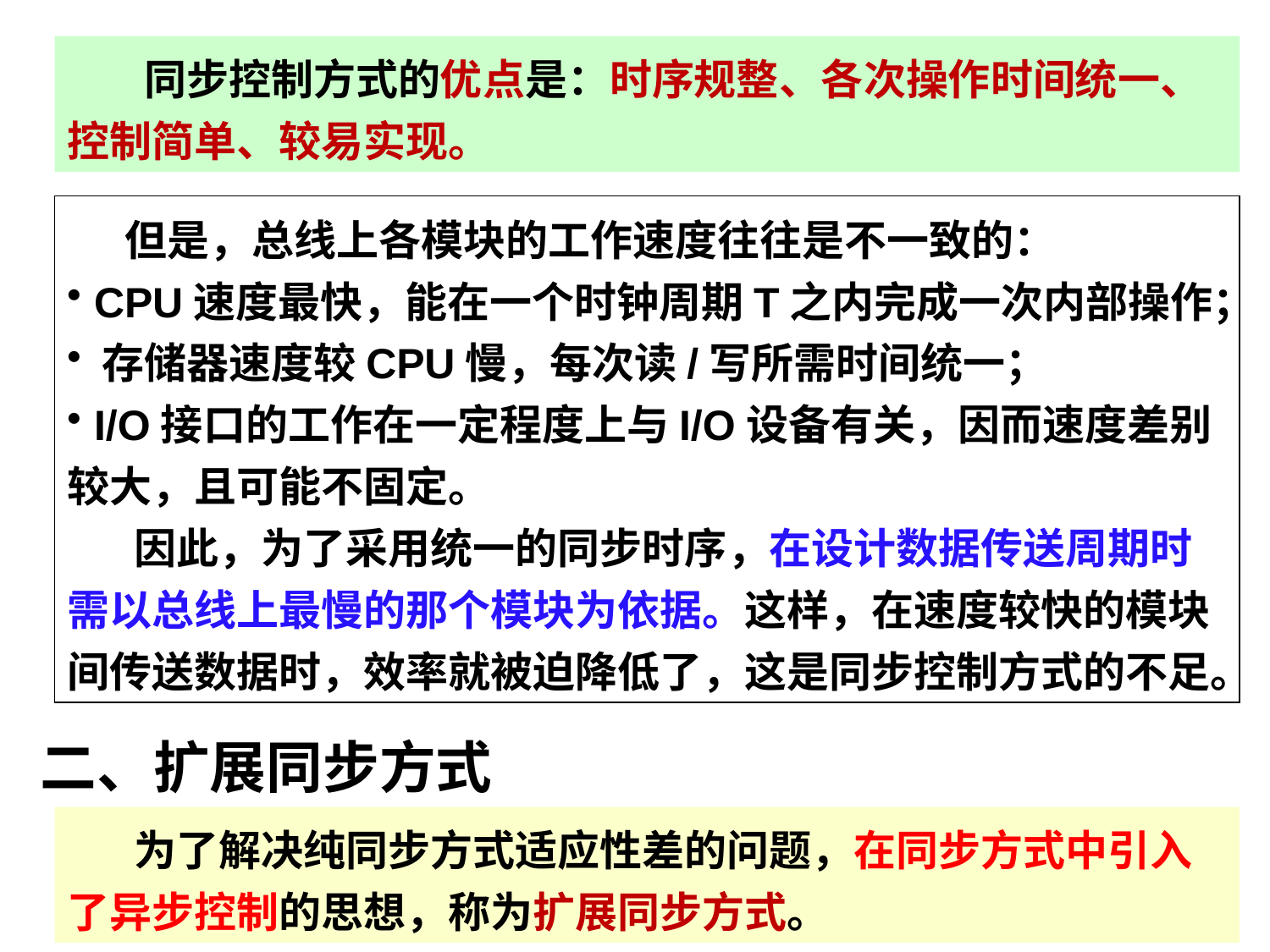

同步控制方式的优点是：时序规整、各次操作时间统一、控制简单、较易实现。
     但是，总线上各模块的工作速度往往是不一致的：
 CPU速度最快，能在一个时钟周期T之内完成一次内部操作；
 存储器速度较CPU慢，每次读/写所需时间统一；
 I/O接口的工作在一定程度上与I/O设备有关，因而速度差别较大，且可能不固定。
      因此，为了采用统一的同步时序，在设计数据传送周期时需以总线上最慢的那个模块为依据。这样，在速度较快的模块间传送数据时，效率就被迫降低了，这是同步控制方式的不足。
二、扩展同步方式
      为了解决纯同步方式适应性差的问题，在同步方式中引入了异步控制的思想，称为扩展同步方式。
166